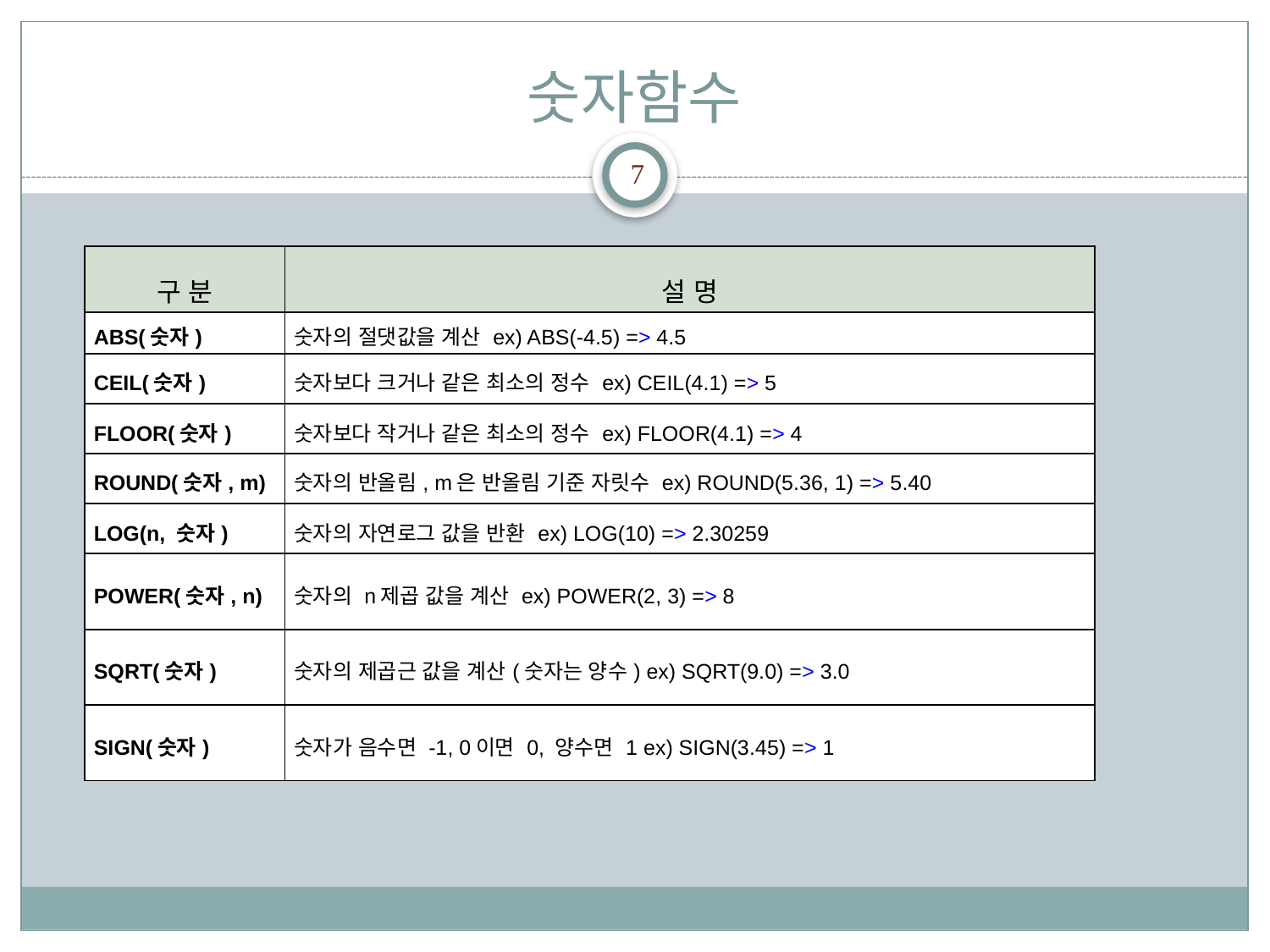

# 숫자함수

7
| 구 분 | 설 명 |
| --- | --- |
| ABS(숫자) | 숫자의 절댓값을 계산 ex) ABS(-4.5) => 4.5 |
| CEIL(숫자) | 숫자보다 크거나 같은 최소의 정수 ex) CEIL(4.1) => 5 |
| FLOOR(숫자) | 숫자보다 작거나 같은 최소의 정수 ex) FLOOR(4.1) => 4 |
| ROUND(숫자, m) | 숫자의 반올림, m은 반올림 기준 자릿수 ex) ROUND(5.36, 1) => 5.40 |
| LOG(n, 숫자) | 숫자의 자연로그 값을 반환 ex) LOG(10) => 2.30259 |
| POWER(숫자, n) | 숫자의 n제곱 값을 계산 ex) POWER(2, 3) => 8 |
| SQRT(숫자) | 숫자의 제곱근 값을 계산(숫자는 양수) ex) SQRT(9.0) => 3.0 |
| SIGN(숫자) | 숫자가 음수면 -1, 0이면 0, 양수면 1 ex) SIGN(3.45) => 1 |